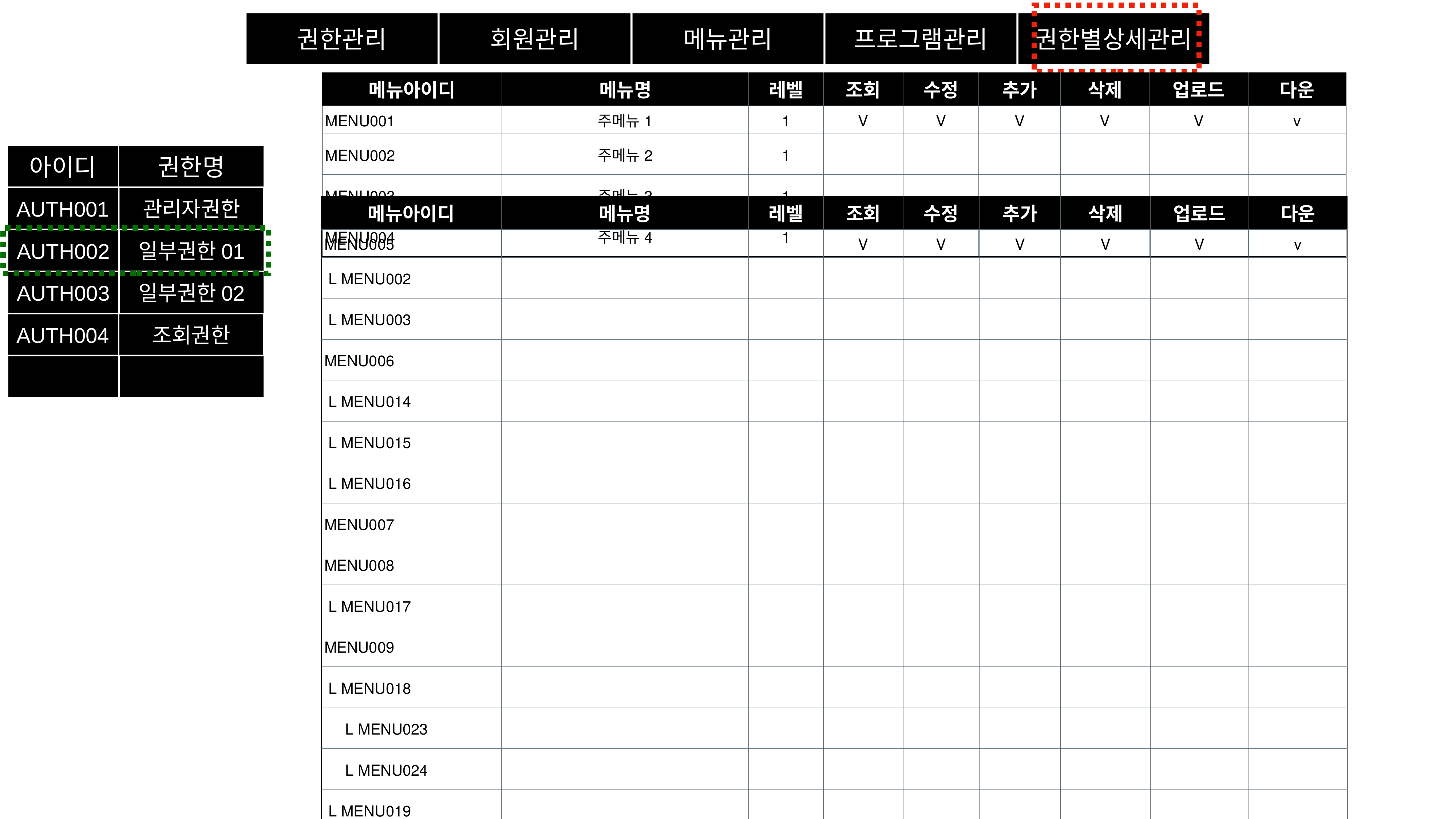

권한관리
회원관리
메뉴관리
프로그램관리
권한별상세관리
| 메뉴아이디 | 메뉴명 | 레벨 | 조회 | 수정 | 추가 | 삭제 | 업로드 | 다운 |
| --- | --- | --- | --- | --- | --- | --- | --- | --- |
| MENU001 | 주메뉴1 | 1 | V | V | V | V | V | v |
| MENU002 | 주메뉴2 | 1 |  |  |  |  |  |  |
| MENU003 | 주메뉴3 | 1 |  |  |  |  |  |  |
| MENU004 | 주메뉴4 | 1 |  |  |  |  |  |  |
권한명
아이디
AUTH001
관리자권한
AUTH002
일부권한01
AUTH003
일부권한02
AUTH004
조회권한

| 메뉴아이디 | 메뉴명 | 레벨 | 조회 | 수정 | 추가 | 삭제 | 업로드 | 다운 |
| --- | --- | --- | --- | --- | --- | --- | --- | --- |
| MENU005 |  |  | V | V | V | V | V | v |
| L MENU002 |  |  |  |  |  |  |  |  |
| L MENU003 |  |  |  |  |  |  |  |  |
| MENU006 |  |  |  |  |  |  |  |  |
| L MENU014 |  |  |  |  |  |  |  |  |
| L MENU015 |  |  |  |  |  |  |  |  |
| L MENU016 |  |  |  |  |  |  |  |  |
| MENU007 |  |  |  |  |  |  |  |  |
| MENU008 |  |  |  |  |  |  |  |  |
| L MENU017 |  |  |  |  |  |  |  |  |
| MENU009 |  |  |  |  |  |  |  |  |
| L MENU018 |  |  |  |  |  |  |  |  |
| L MENU023 |  |  |  |  |  |  |  |  |
| L MENU024 |  |  |  |  |  |  |  |  |
| L MENU019 |  |  |  |  |  |  |  |  |
| L MENU025 |  |  |  |  |  |  |  |  |
| L MENU026 |  |  |  |  |  |  |  |  |
| L MENU027 |  |  |  |  |  |  |  |  |
| MENU010 |  |  |  |  |  |  |  |  |
| L MENU020 |  |  |  |  |  |  |  |  |